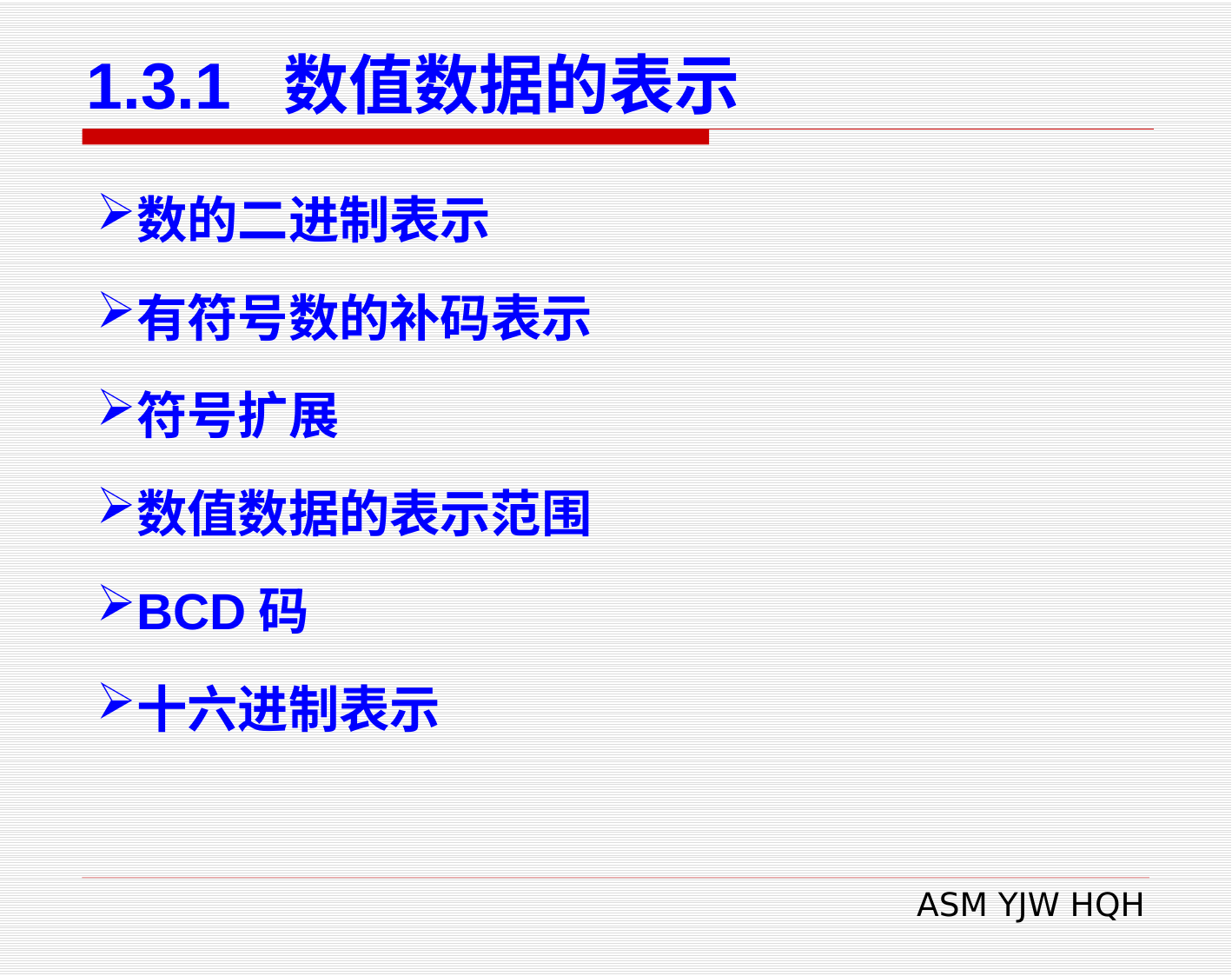

# 1.3.1  数值数据的表示
数的二进制表示
有符号数的补码表示
符号扩展
数值数据的表示范围
BCD码
十六进制表示